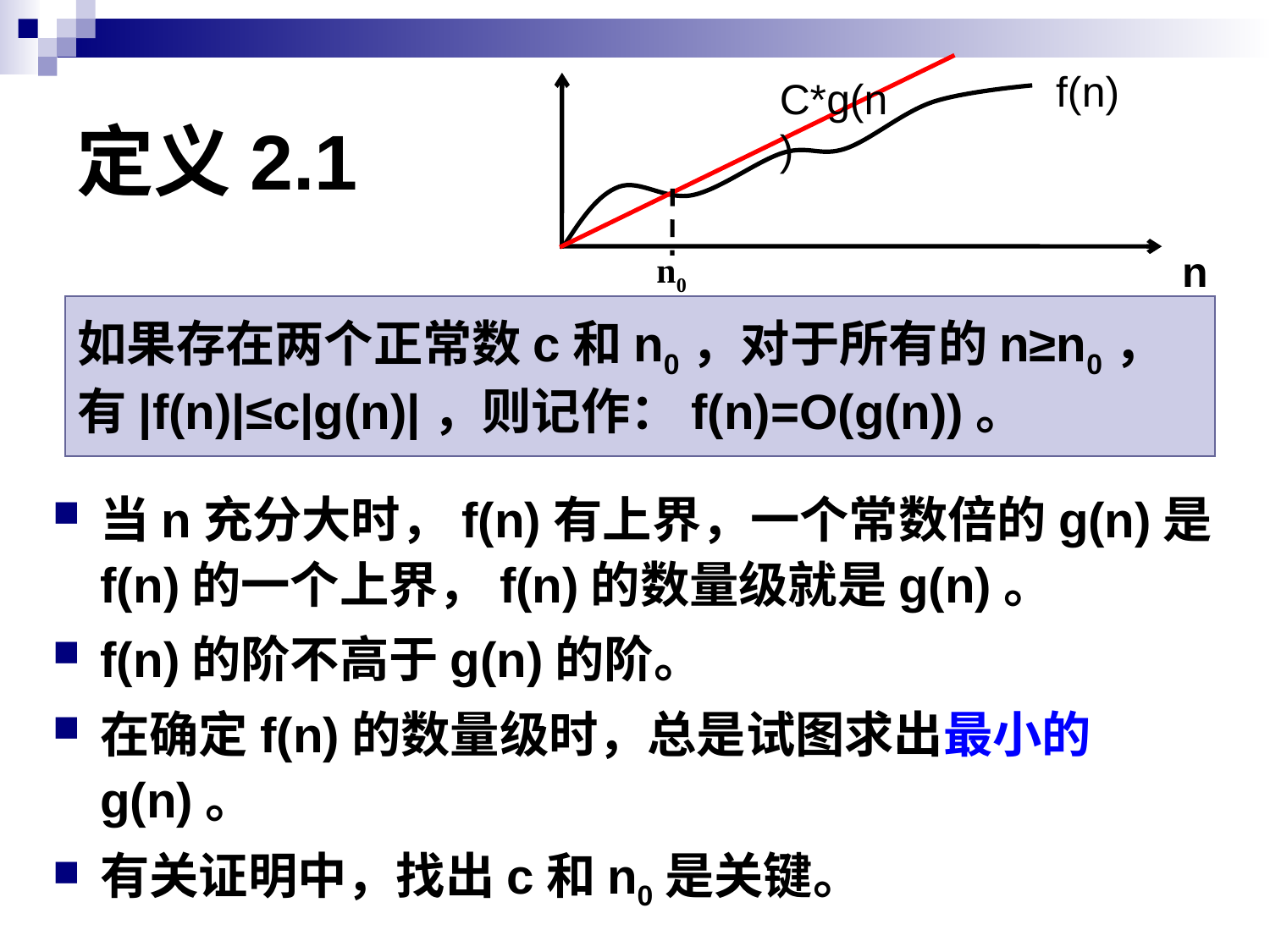

C*g(n)
f(n)

n
n0
# 定义2.1
如果存在两个正常数c和n0，对于所有的n≥n0，
有|f(n)|≤c|g(n)|，则记作：f(n)=O(g(n))。

当n充分大时，f(n)有上界，一个常数倍的g(n)是f(n)的一个上界，f(n)的数量级就是g(n)。
f(n)的阶不高于g(n)的阶。
在确定f(n)的数量级时，总是试图求出最小的g(n)。
有关证明中，找出c和n0是关键。